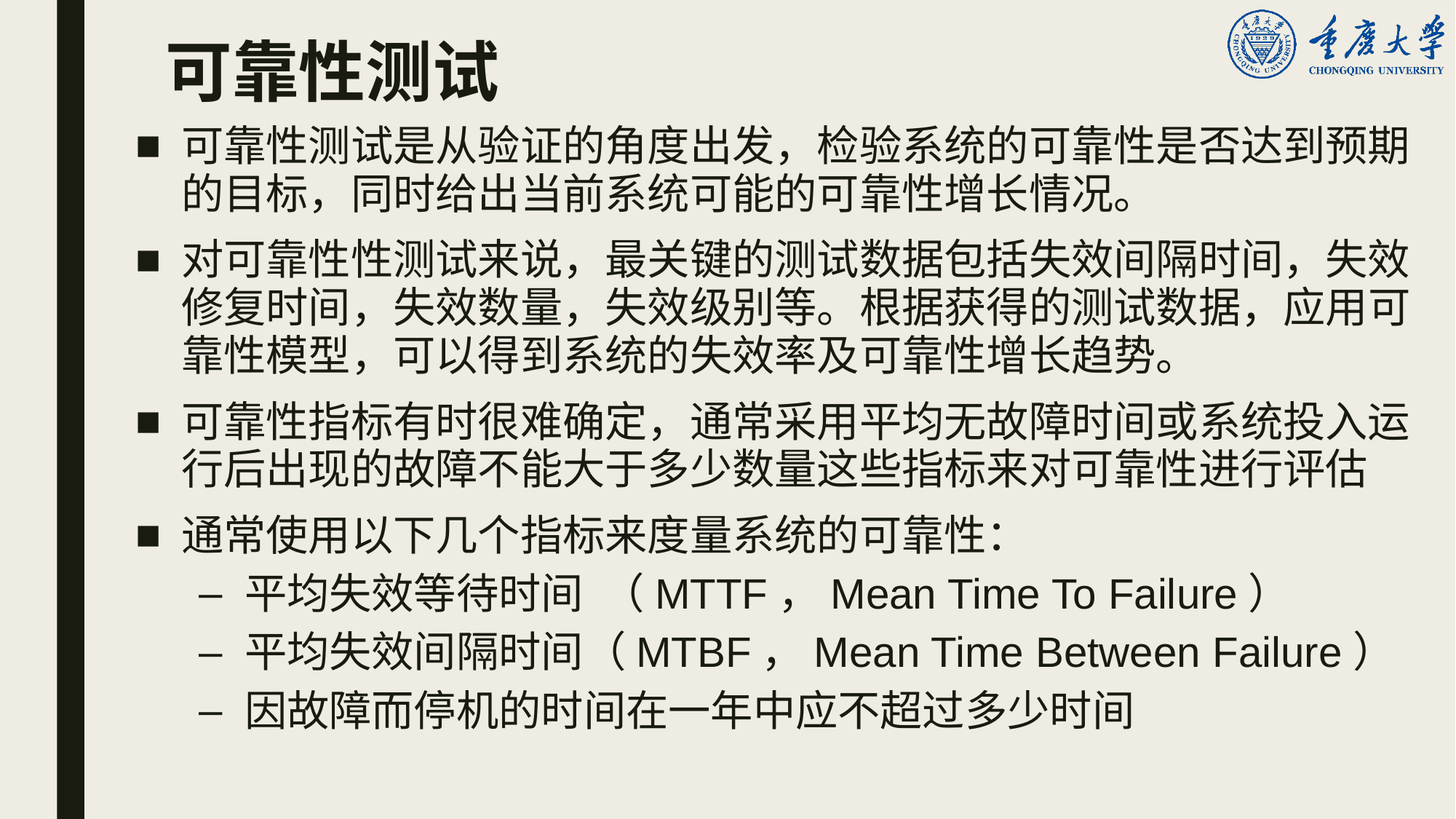

# 可靠性测试
可靠性测试是从验证的角度出发，检验系统的可靠性是否达到预期的目标，同时给出当前系统可能的可靠性增长情况。
对可靠性性测试来说，最关键的测试数据包括失效间隔时间，失效修复时间，失效数量，失效级别等。根据获得的测试数据，应用可靠性模型，可以得到系统的失效率及可靠性增长趋势。
可靠性指标有时很难确定，通常采用平均无故障时间或系统投入运行后出现的故障不能大于多少数量这些指标来对可靠性进行评估
通常使用以下几个指标来度量系统的可靠性：
平均失效等待时间  （MTTF，Mean Time To Failure）
平均失效间隔时间（MTBF，Mean Time Between Failure）
因故障而停机的时间在一年中应不超过多少时间